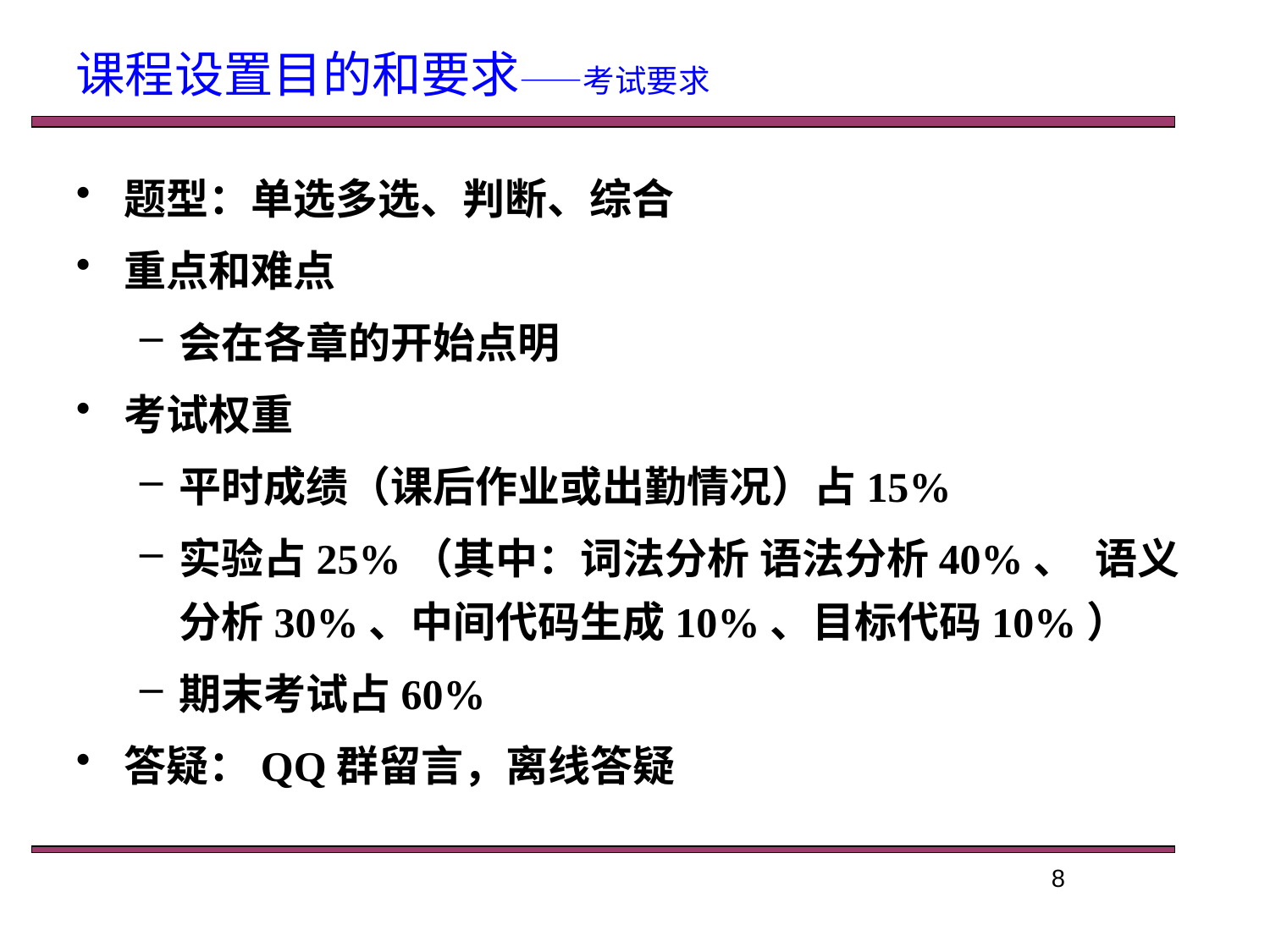

课程设置目的和要求——考试要求
题型：单选多选、判断、综合
重点和难点
会在各章的开始点明
考试权重
平时成绩（课后作业或出勤情况）占15%
实验占25%（其中：词法分析 语法分析40%、  语义分析30%、中间代码生成10%、目标代码10%）
期末考试占60%
答疑：QQ群留言，离线答疑
8